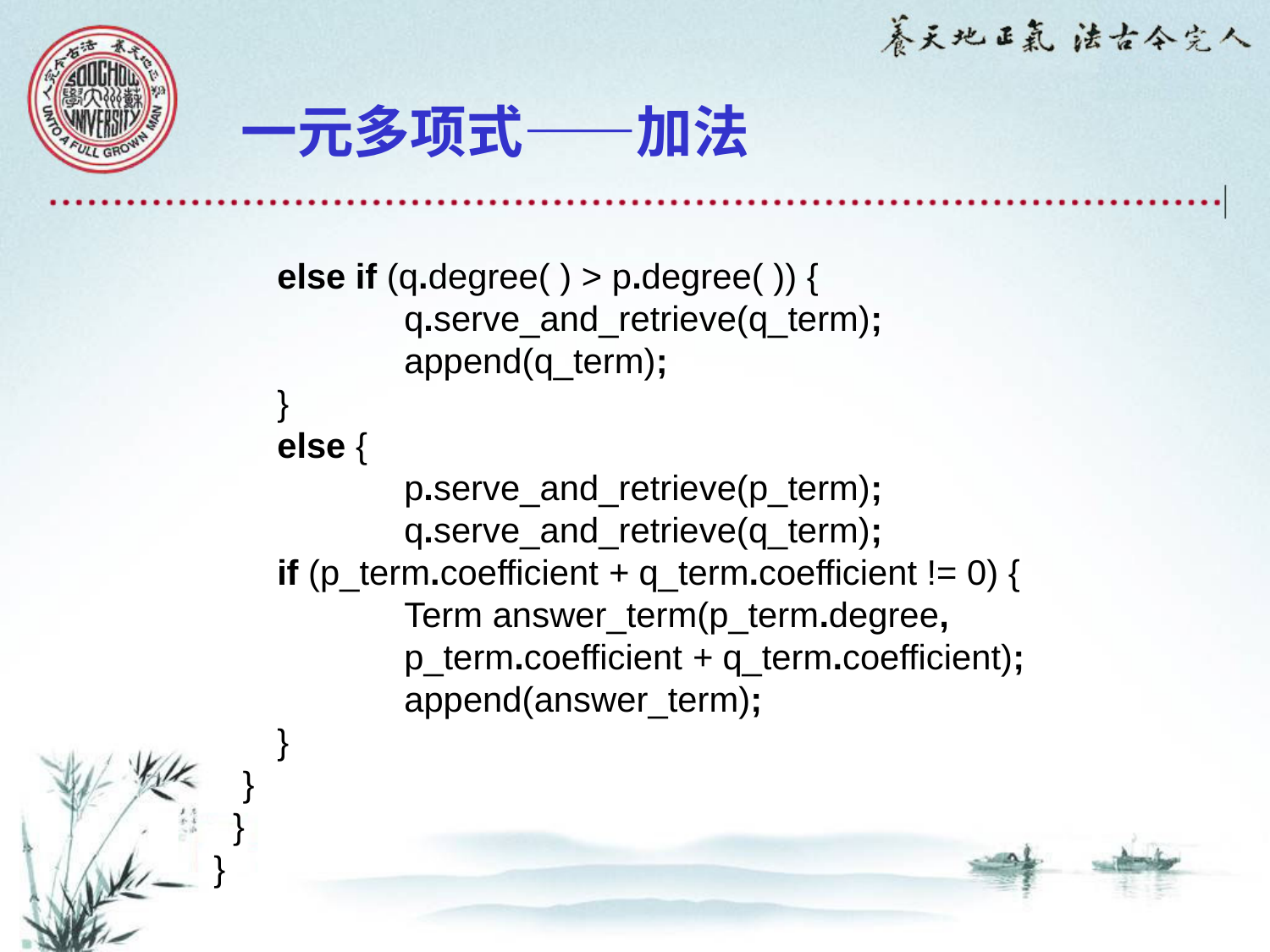

一元多项式——加法

else if (q.degree( ) > p.degree( )) {
	q.serve_and_retrieve(q_term);
	append(q_term);
}
else {
	p.serve_and_retrieve(p_term);
	q.serve_and_retrieve(q_term);
if (p_term.coefficient + q_term.coefficient != 0) {
	Term answer_term(p_term.degree,
	p_term.coefficient + q_term.coefficient);
	append(answer_term);
}
   }
  }
}